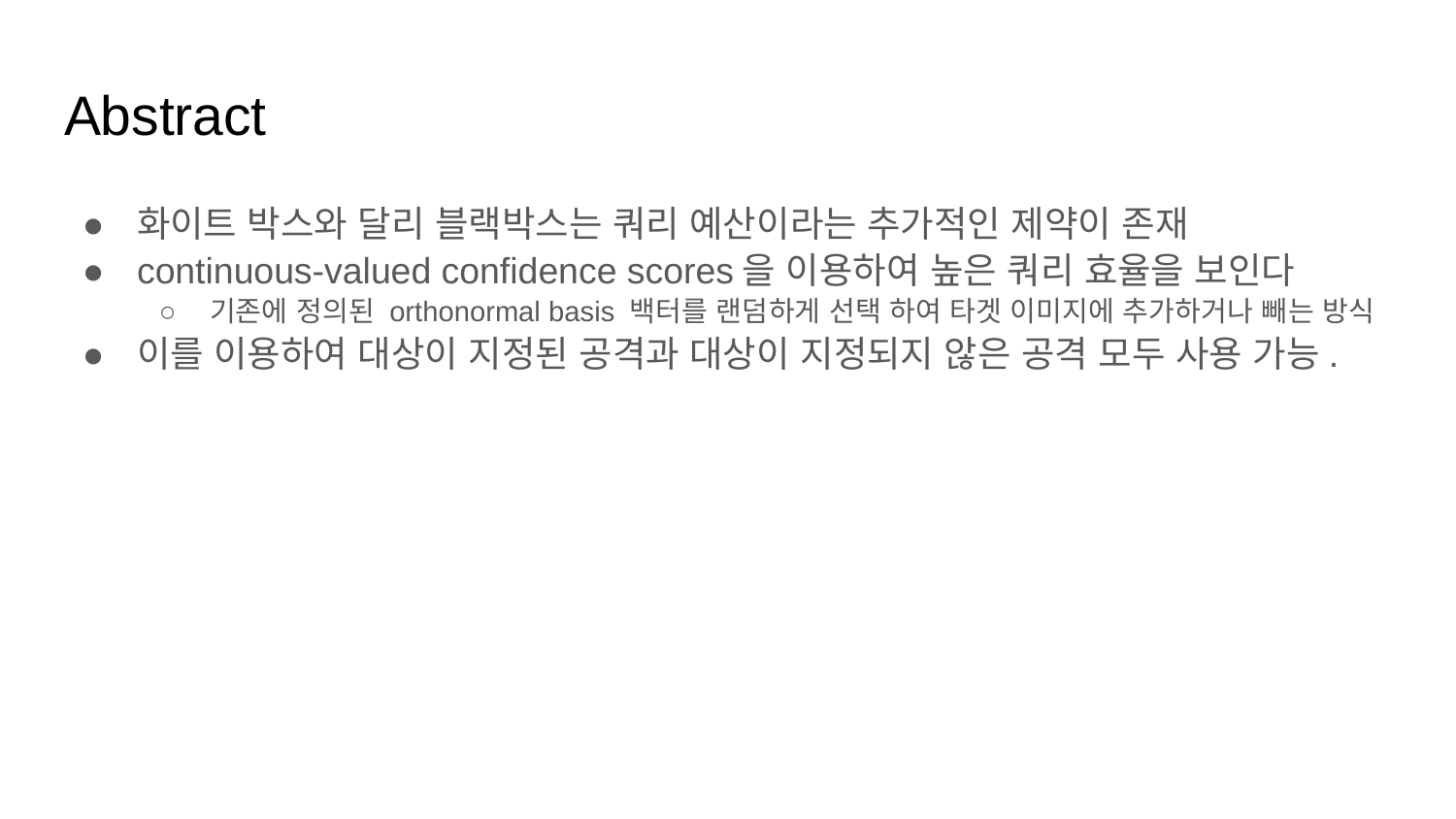

# Abstract
화이트 박스와 달리 블랙박스는 쿼리 예산이라는 추가적인 제약이 존재
continuous-valued confidence scores을 이용하여 높은 쿼리 효율을 보인다
기존에 정의된 orthonormal basis 백터를 랜덤하게 선택 하여 타겟 이미지에 추가하거나 빼는 방식
이를 이용하여 대상이 지정된 공격과 대상이 지정되지 않은 공격 모두 사용 가능.